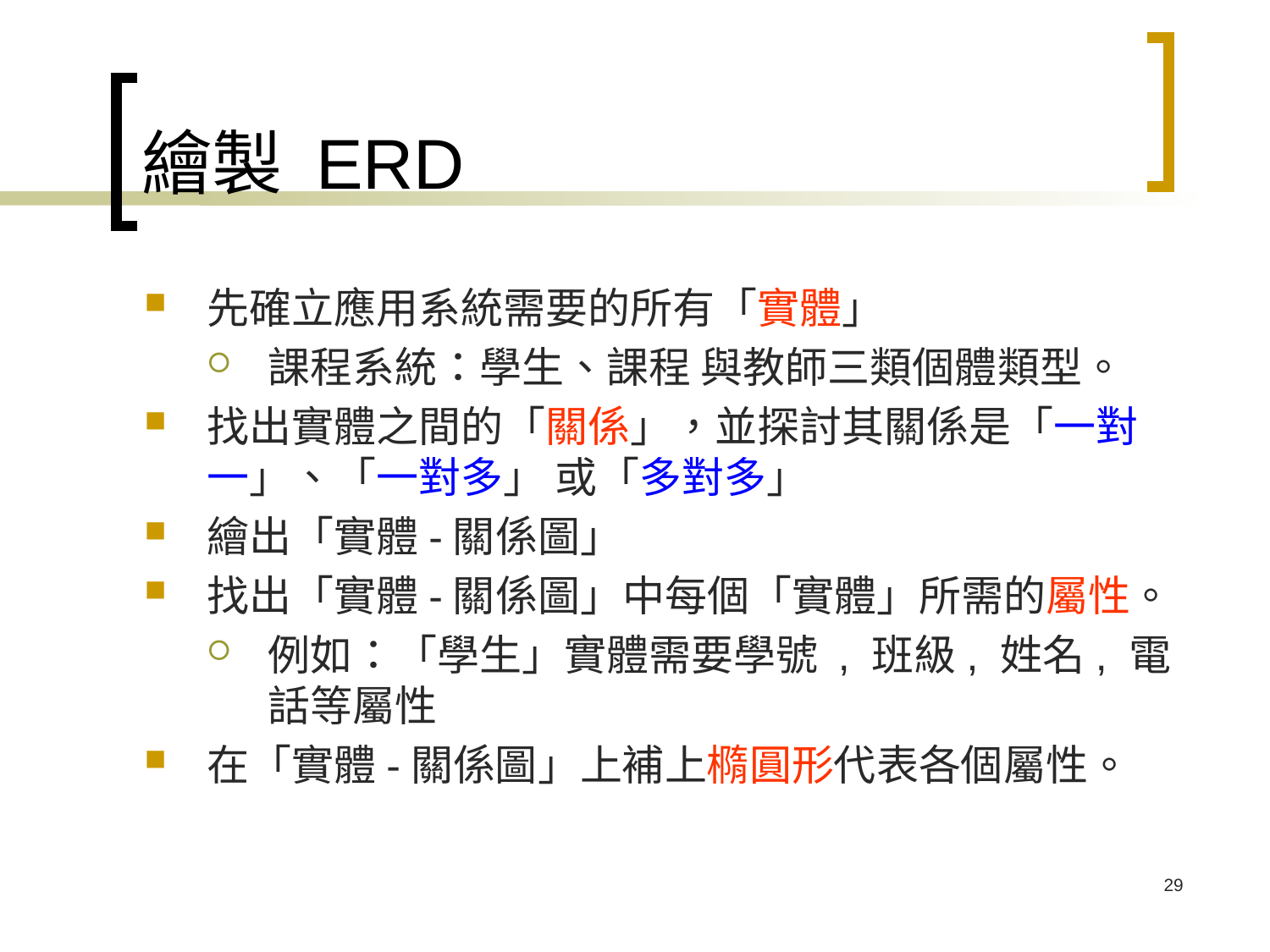

# 繪製 ERD
先確立應用系統需要的所有「實體」
課程系統：學生、課程 與教師三類個體類型。
找出實體之間的「關係」，並探討其關係是「一對一」、「一對多」 或「多對多」
繪出「實體-關係圖」
找出「實體-關係圖」中每個「實體」所需的屬性。
例如：「學生」實體需要學號 , 班級, 姓名, 電話等屬性
在「實體-關係圖」上補上橢圓形代表各個屬性。
29